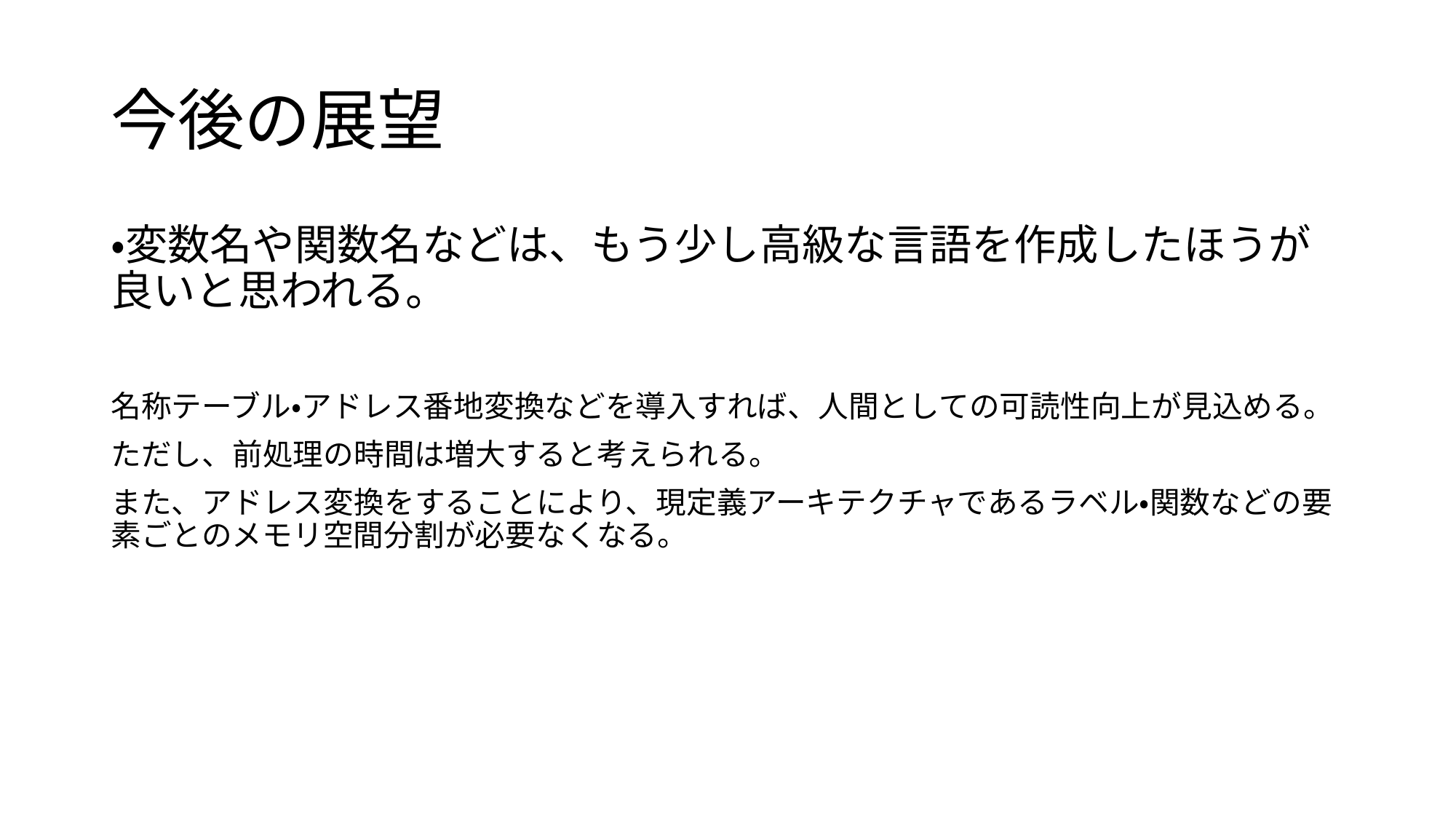

# 今後の展望
・変数名や関数名などは、もう少し高級な言語を作成したほうが良いと思われる。

名称テーブル・アドレス番地変換などを導入すれば、人間としての可読性向上が見込める。
ただし、前処理の時間は増大すると考えられる。
また、アドレス変換をすることにより、現定義アーキテクチャであるラベル・関数などの要素ごとのメモリ空間分割が必要なくなる。